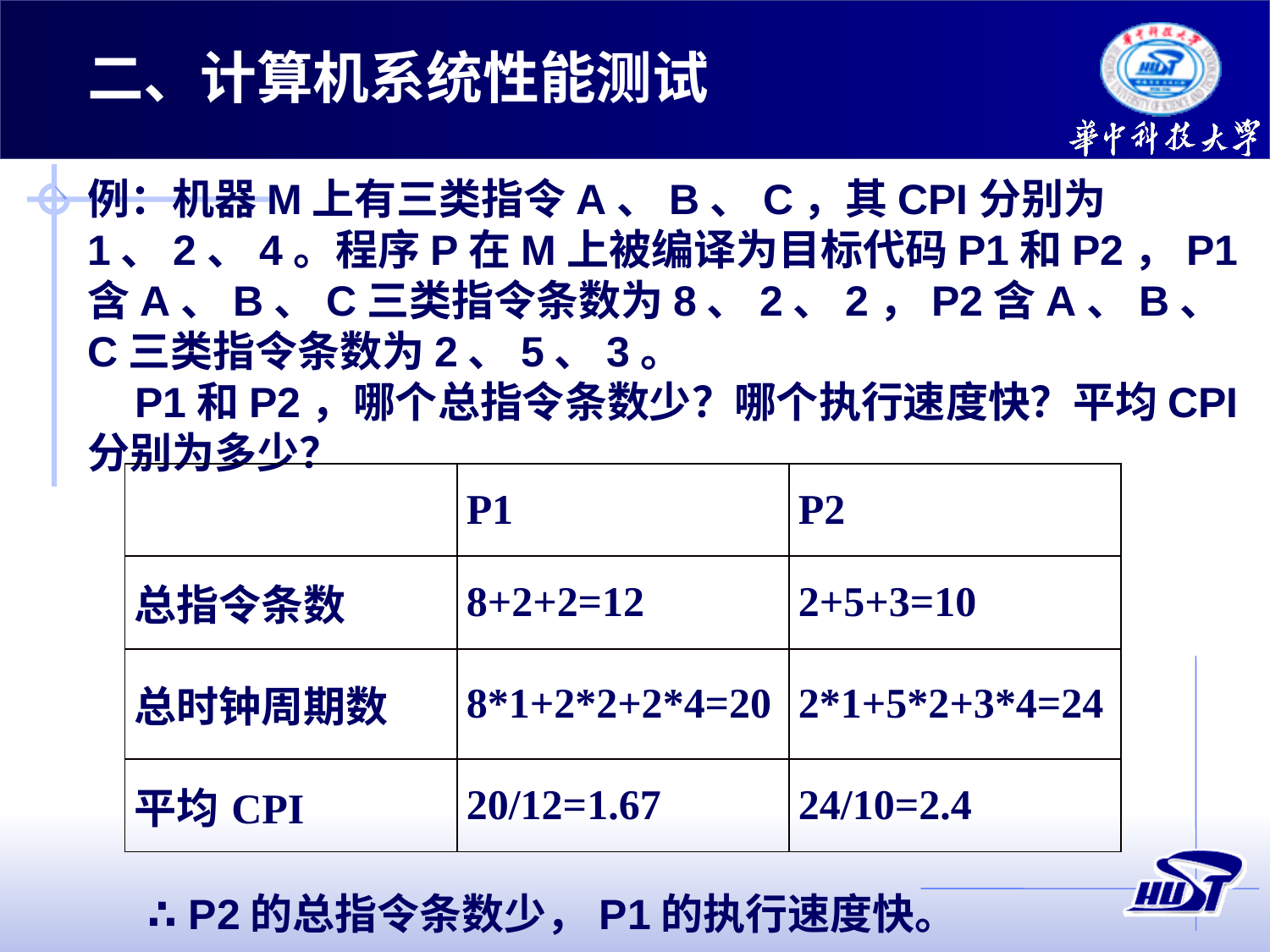

二、计算机系统性能测试
例：机器M上有三类指令A、B、C，其CPI分别为1、2、4。程序P在M上被编译为目标代码P1和P2，P1含A、B、C三类指令条数为8、2、2，P2含A、B、C三类指令条数为2、5、3。
    P1和P2，哪个总指令条数少？哪个执行速度快？平均CPI分别为多少？
|  | P1 | P2 |
| --- | --- | --- |
| 总指令条数 | 8+2+2=12 | 2+5+3=10 |
| 总时钟周期数 | 8\*1+2\*2+2\*4=20 | 2\*1+5\*2+3\*4=24 |
| 平均CPI | 20/12=1.67 | 24/10=2.4 |
∴ P2的总指令条数少，P1的执行速度快。